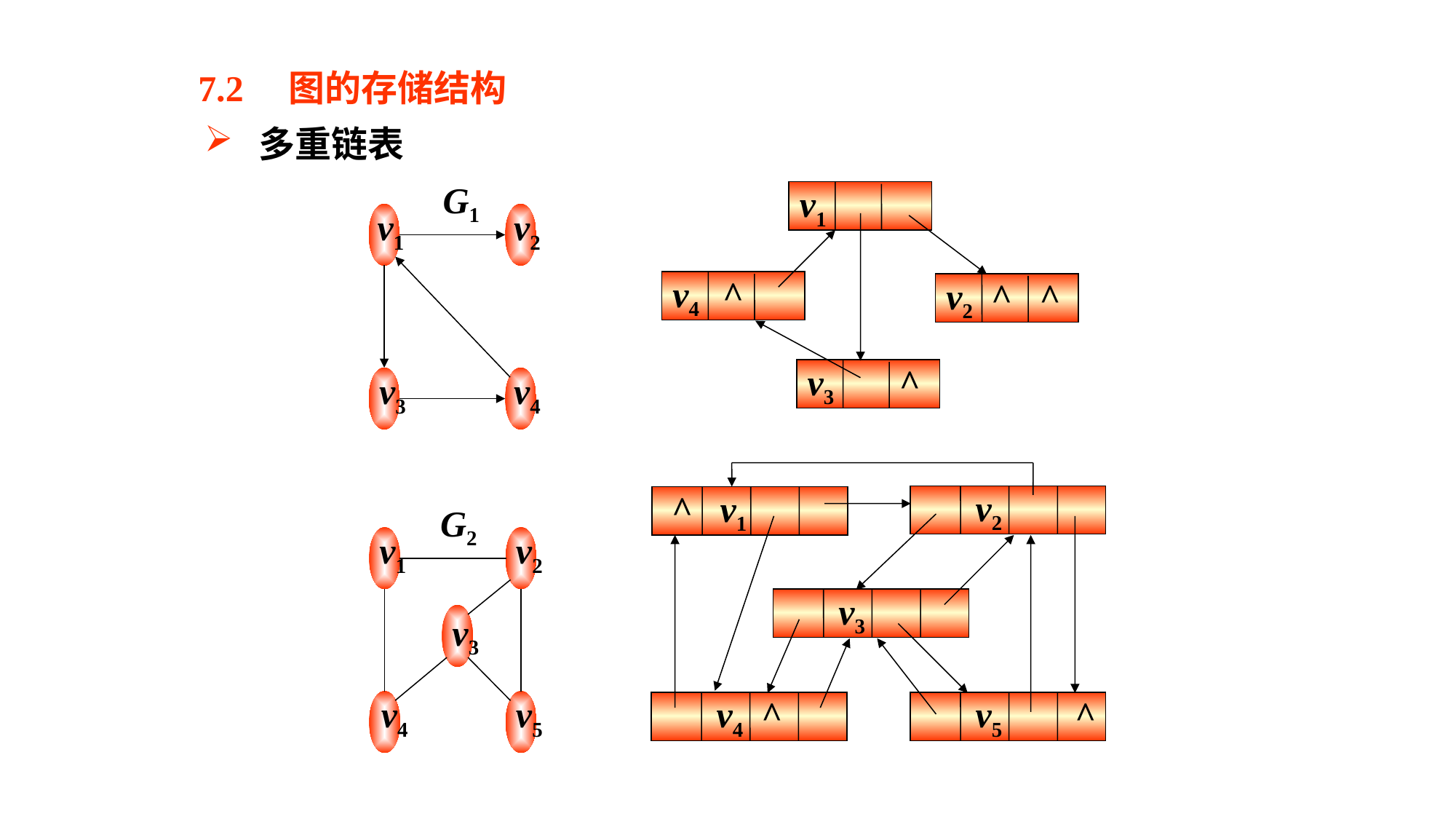

7.2    图的存储结构
  多重链表
G1
v1
v2

v3
v4

v1

v4   ^

v2  ^   ^

v3        ^

      v2

 ^   v1

      v3

      v4  ^

      v5        ^

G2
v1
v2

v3

v4
v5